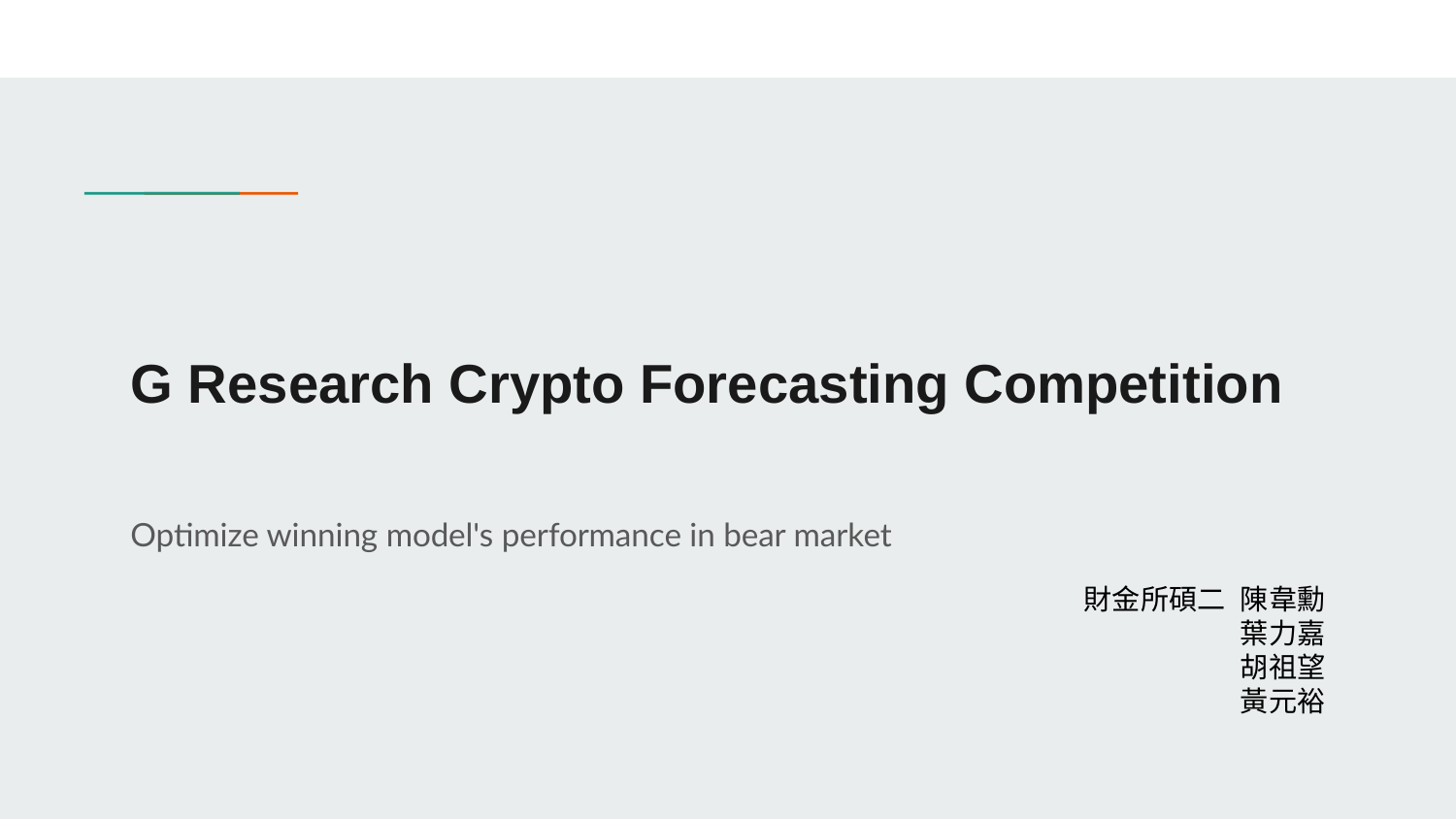

# G Research Crypto Forecasting Competition
Optimize winning model's performance in bear market
財金所碩二  陳韋勳
葉力嘉
胡祖望
黃元裕